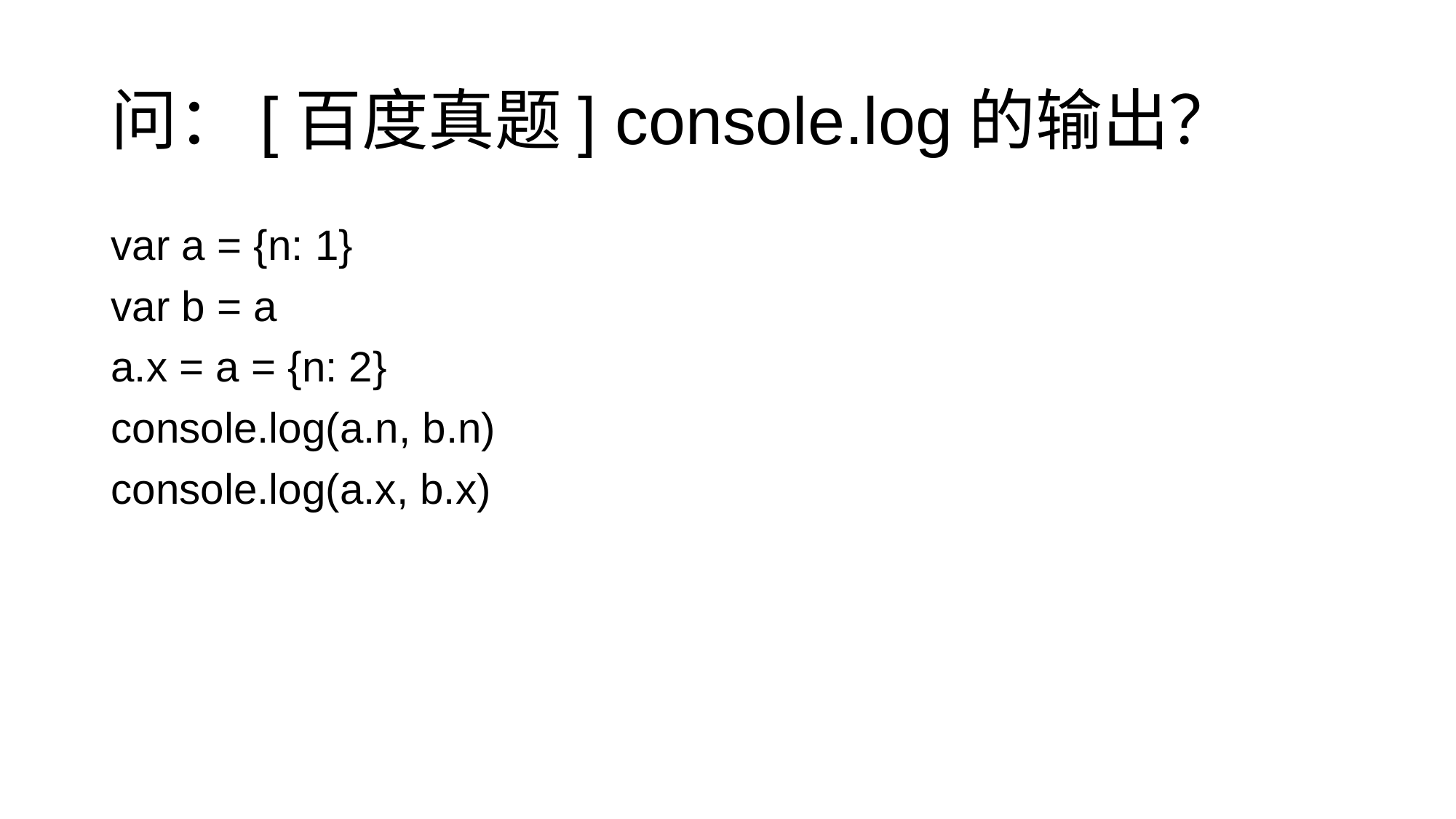

# 问：[百度真题] console.log的输出？
var a = {n: 1}
var b = a
a.x = a = {n: 2}
console.log(a.n, b.n)
console.log(a.x, b.x)